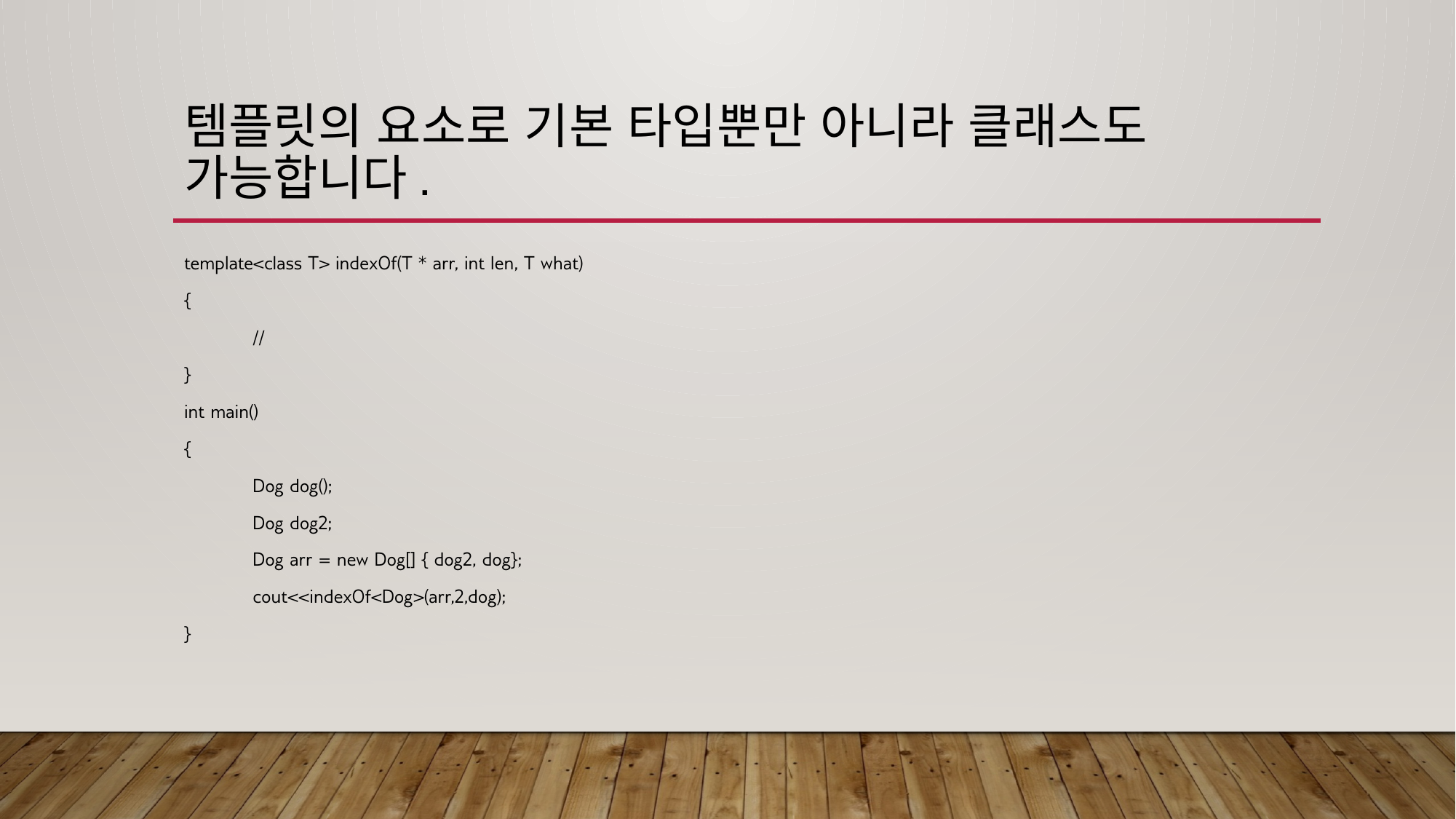

# 템플릿의 요소로 기본 타입뿐만 아니라 클래스도 가능합니다.
template<class T> indexOf(T * arr, int len, T what)
{
	//
}
int main()
{
	Dog dog();
	Dog dog2;
	Dog arr = new Dog[] { dog2, dog};
	cout<<indexOf<Dog>(arr,2,dog);
}